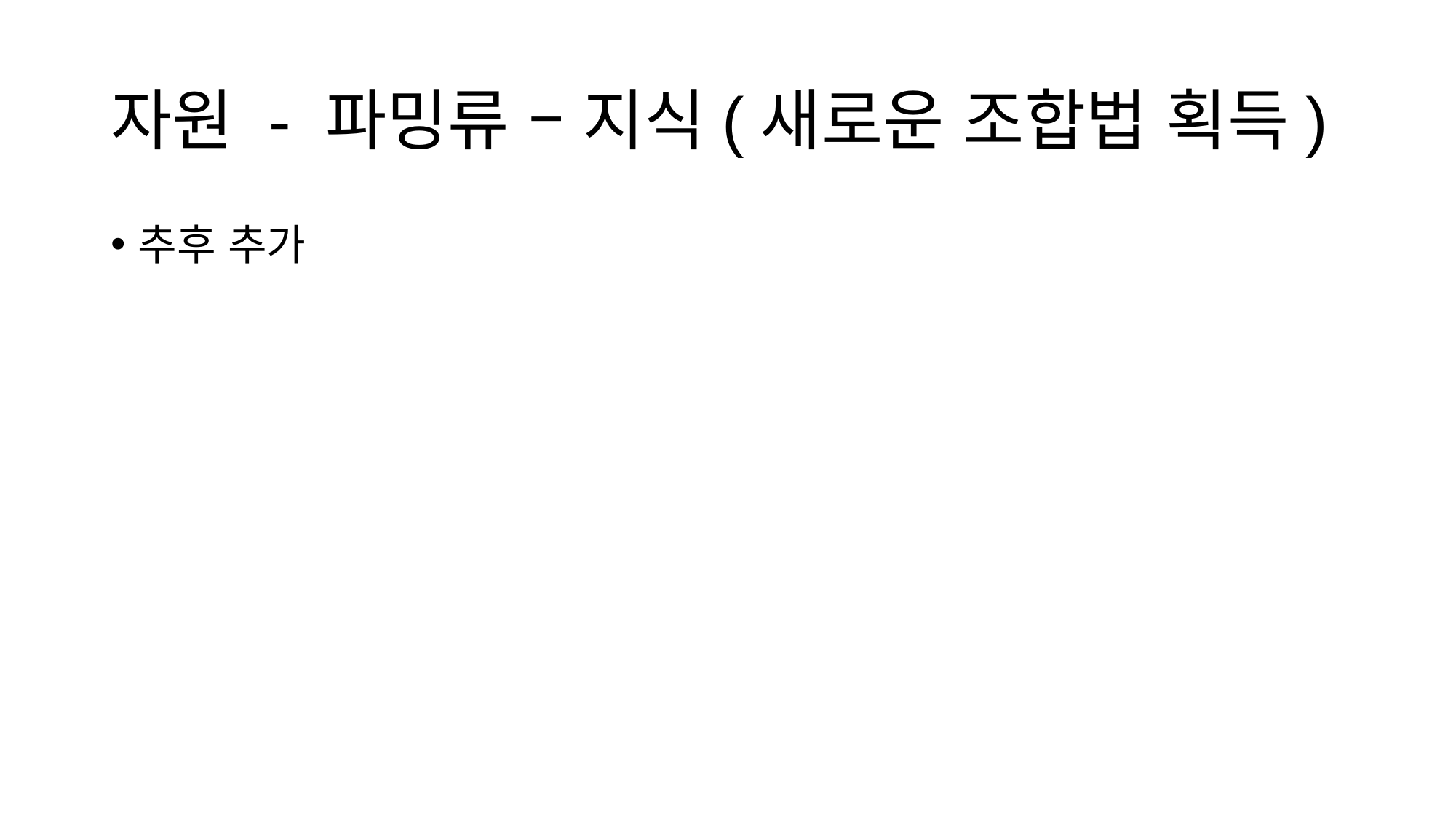

# 자원 - 파밍류 – 지식(새로운 조합법 획득)
추후 추가